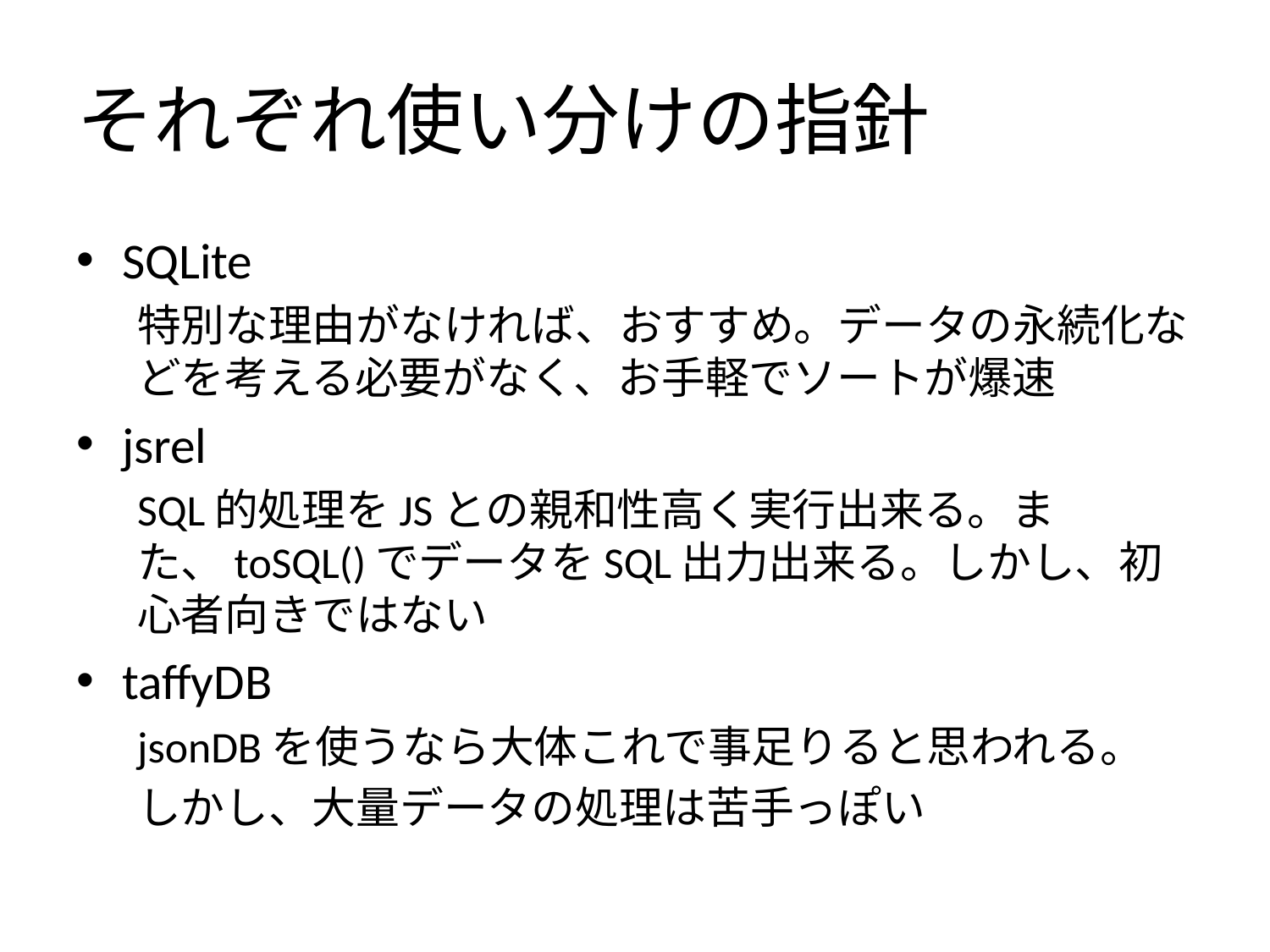

# それぞれ使い分けの指針
SQLite
特別な理由がなければ、おすすめ。データの永続化などを考える必要がなく、お手軽でソートが爆速
jsrel
SQL的処理をJSとの親和性高く実行出来る。また、toSQL()でデータをSQL出力出来る。しかし、初心者向きではない
taffyDB
jsonDBを使うなら大体これで事足りると思われる。
しかし、大量データの処理は苦手っぽい